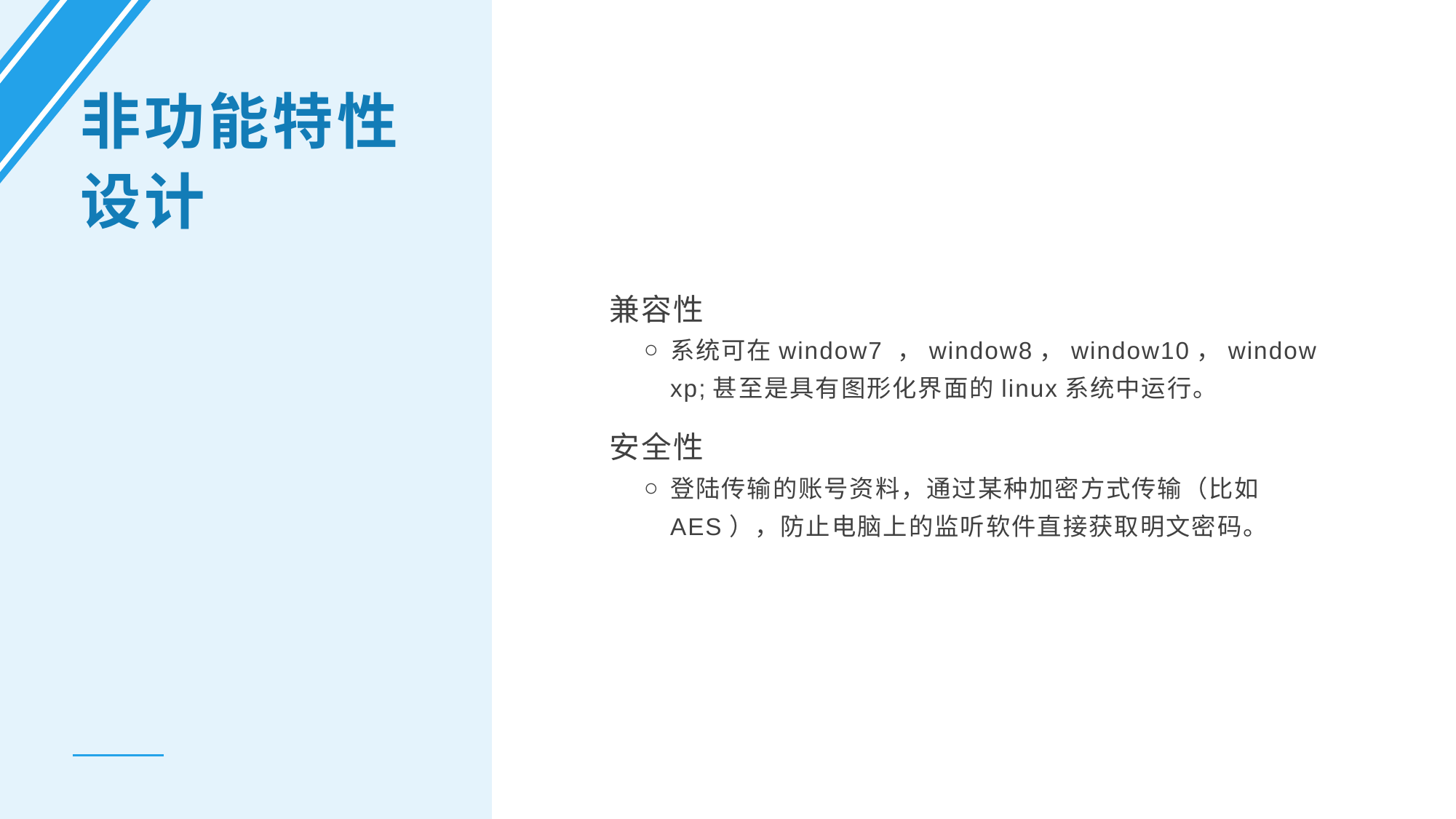

非功能特性设计
兼容性
系统可在window7 ，window8，window10，window xp;甚至是具有图形化界面的linux系统中运行。
安全性
登陆传输的账号资料，通过某种加密方式传输（比如AES），防止电脑上的监听软件直接获取明文密码。